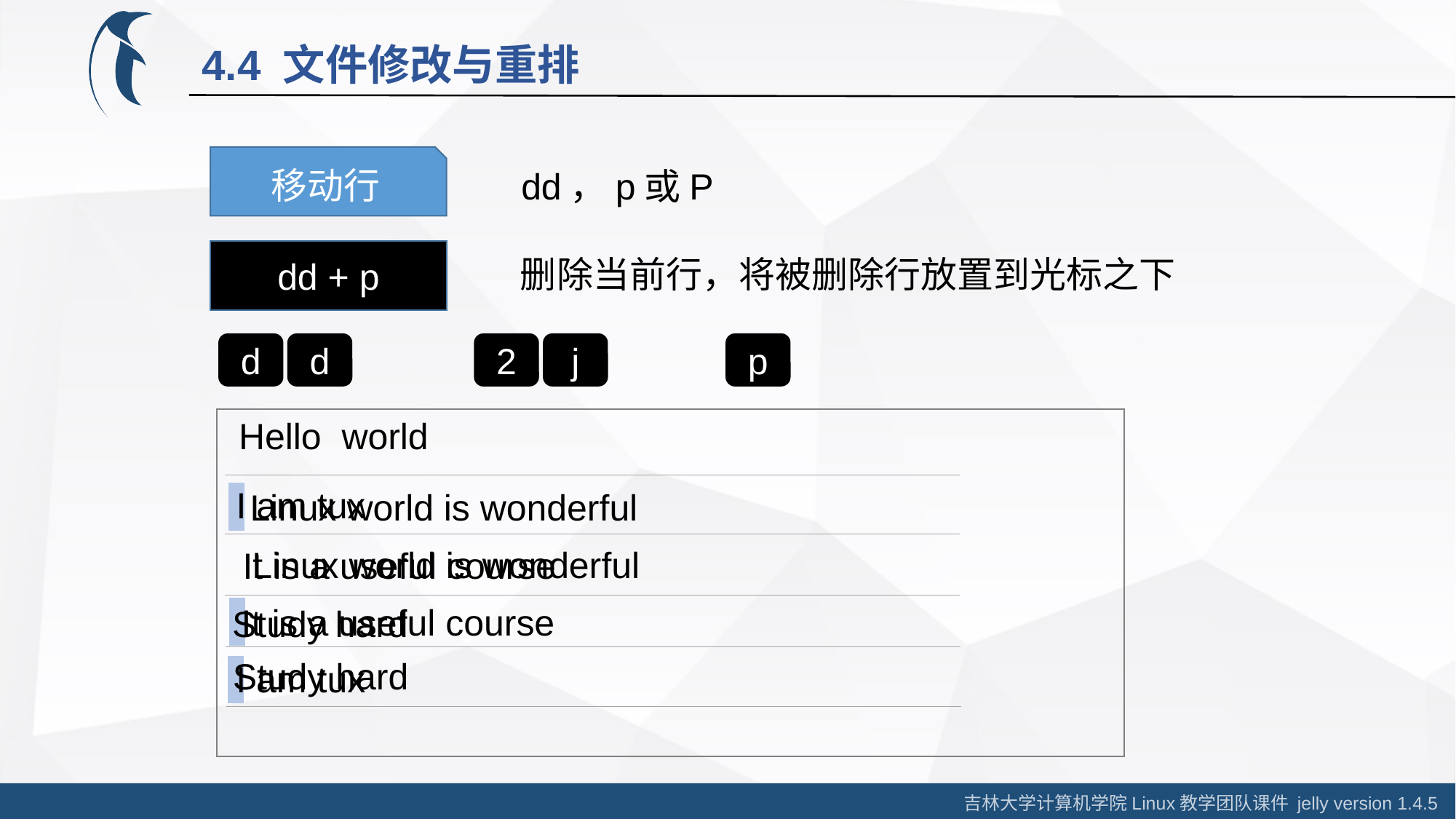

4.4 文件修改与重排
dd，p或P
移动行
dd + p
删除当前行，将被删除行放置到光标之下
d
d
2
j
p
Hello  world

I am tux
Linux world is wonderful

Linux world is wonderful
It is a useful course
It is a useful course
Study hard

Study hard
I am tux